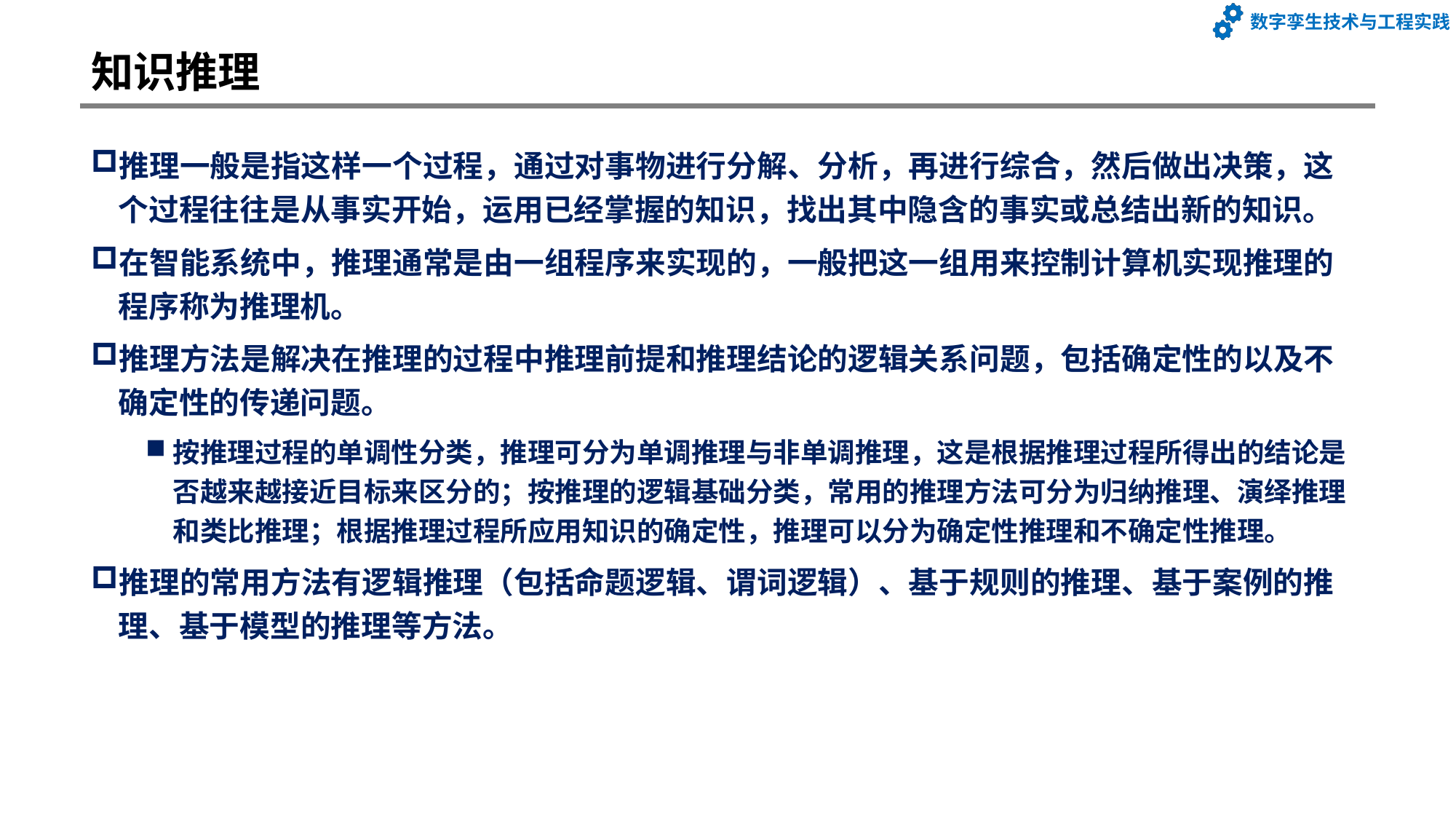

# 知识推理
推理一般是指这样一个过程，通过对事物进行分解、分析，再进行综合，然后做出决策，这个过程往往是从事实开始，运用已经掌握的知识，找出其中隐含的事实或总结出新的知识。
在智能系统中，推理通常是由一组程序来实现的，一般把这一组用来控制计算机实现推理的程序称为推理机。
推理方法是解决在推理的过程中推理前提和推理结论的逻辑关系问题，包括确定性的以及不确定性的传递问题。
按推理过程的单调性分类，推理可分为单调推理与非单调推理，这是根据推理过程所得出的结论是否越来越接近目标来区分的；按推理的逻辑基础分类，常用的推理方法可分为归纳推理、演绎推理和类比推理；根据推理过程所应用知识的确定性，推理可以分为确定性推理和不确定性推理。
推理的常用方法有逻辑推理（包括命题逻辑、谓词逻辑）、基于规则的推理、基于案例的推理、基于模型的推理等方法。